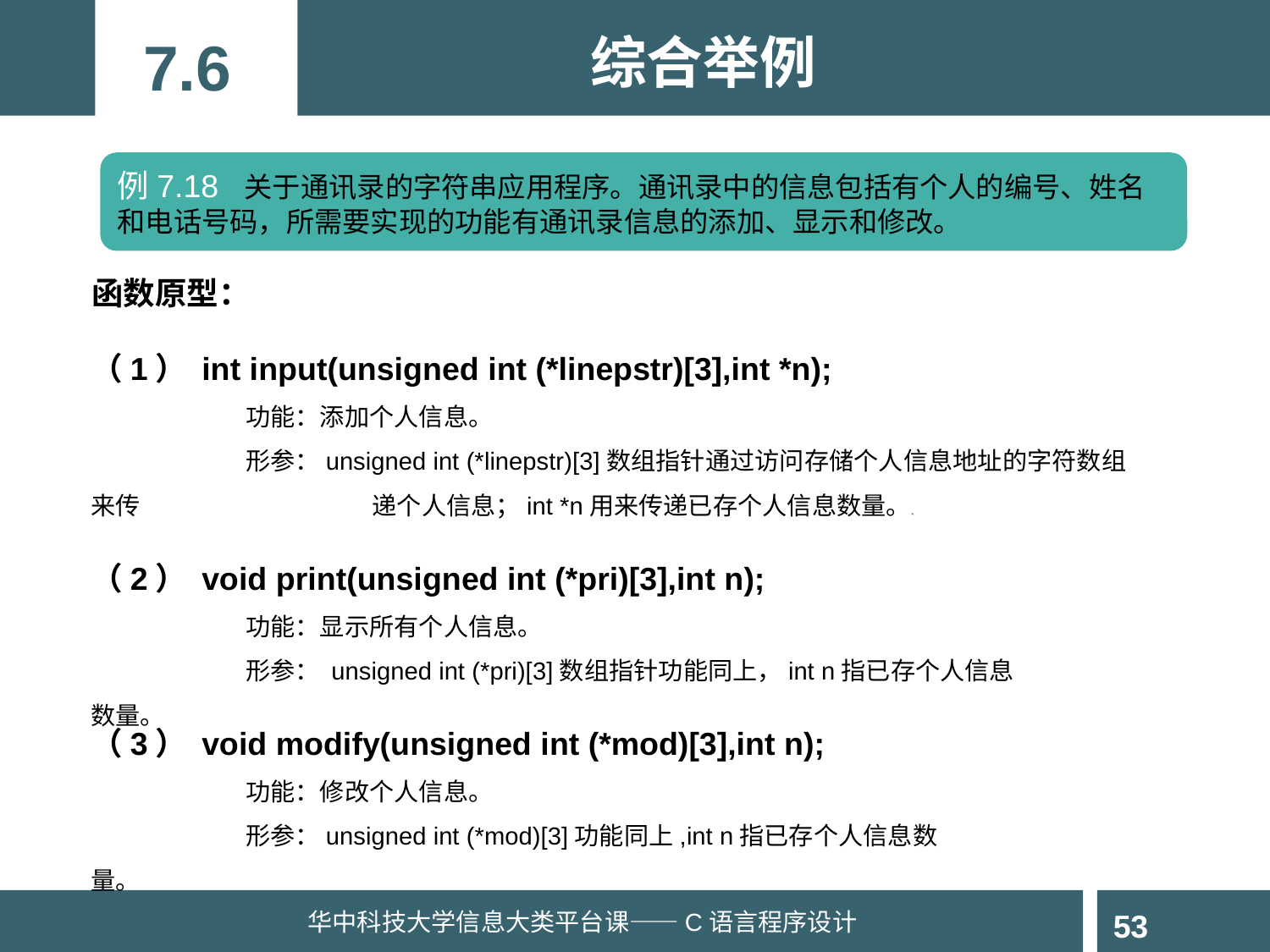

综合举例
7.6
例7.18	关于通讯录的字符串应用程序。通讯录中的信息包括有个人的编号、姓名和电话号码，所需要实现的功能有通讯录信息的添加、显示和修改。
函数原型：
（1） int input(unsigned int (*linepstr)[3],int *n);
	    功能：添加个人信息。
	    形参：unsigned int (*linepstr)[3]数组指针通过访问存储个人信息地址的字符数组来传		     递个人信息；int *n用来传递已存个人信息数量。、
（2） void print(unsigned int (*pri)[3],int n);
	    功能：显示所有个人信息。
	    形参： unsigned int (*pri)[3]数组指针功能同上，int n指已存个人信息数量。
（3） void modify(unsigned int (*mod)[3],int n);
	    功能：修改个人信息。
	    形参：unsigned int (*mod)[3]功能同上,int n指已存个人信息数量。